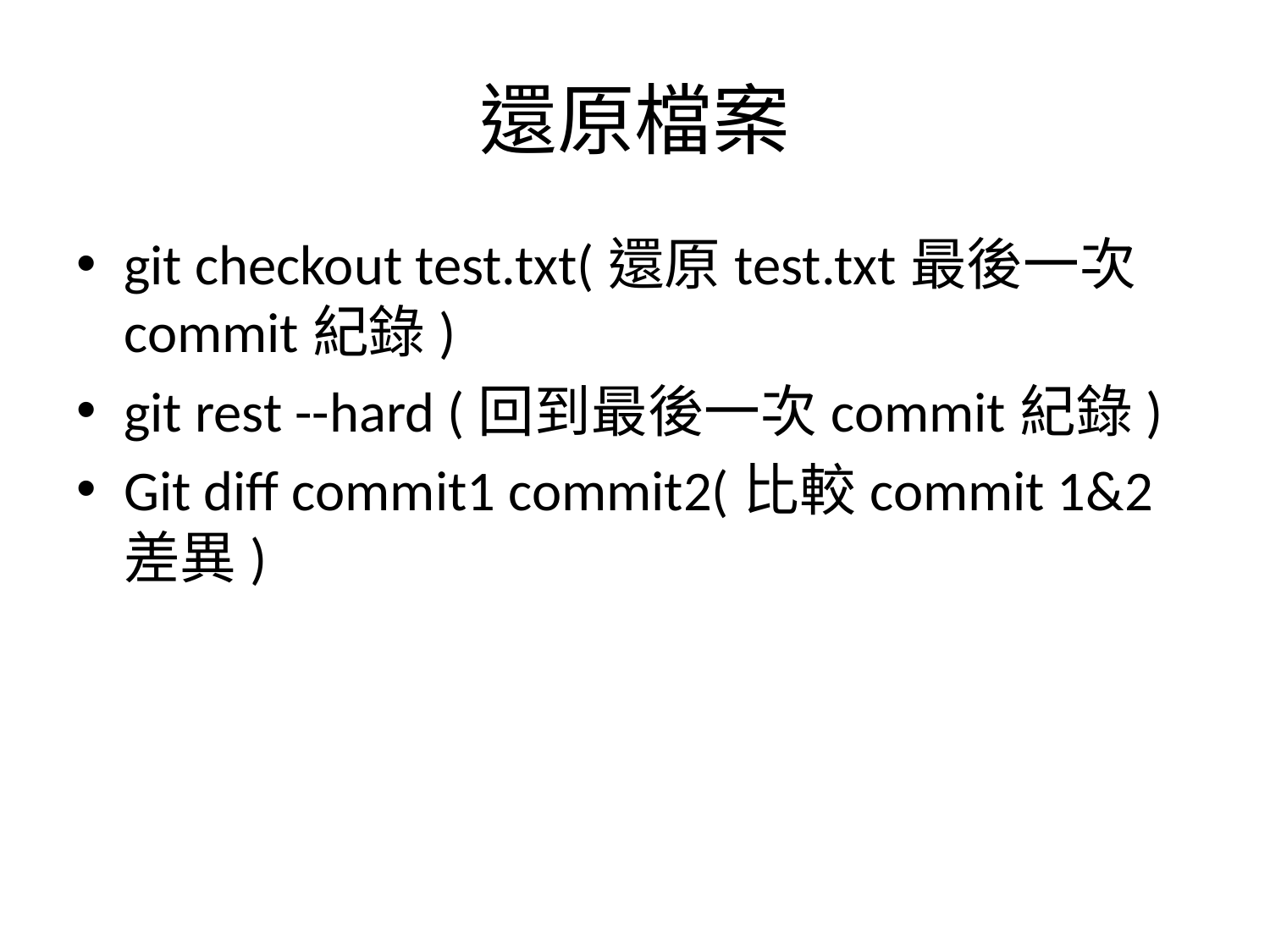

# 還原檔案
git checkout test.txt(還原test.txt最後一次commit紀錄)
git rest --hard (回到最後一次commit紀錄)
Git diff commit1 commit2(比較commit 1&2差異)